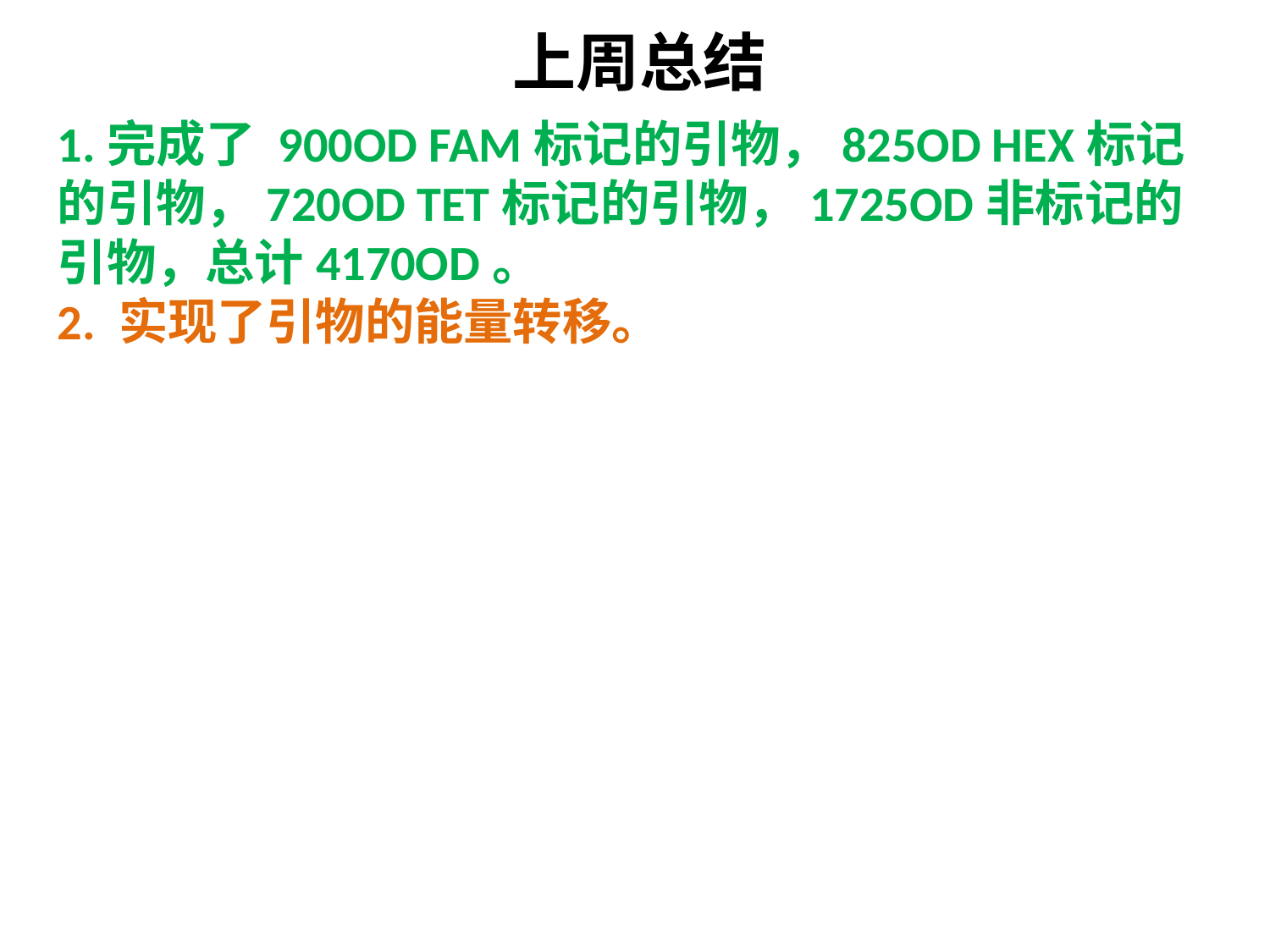

上周总结
1.完成了 900OD FAM标记的引物，825OD HEX标记的引物，720OD TET标记的引物，1725OD非标记的引物，总计4170OD。
2. 实现了引物的能量转移。